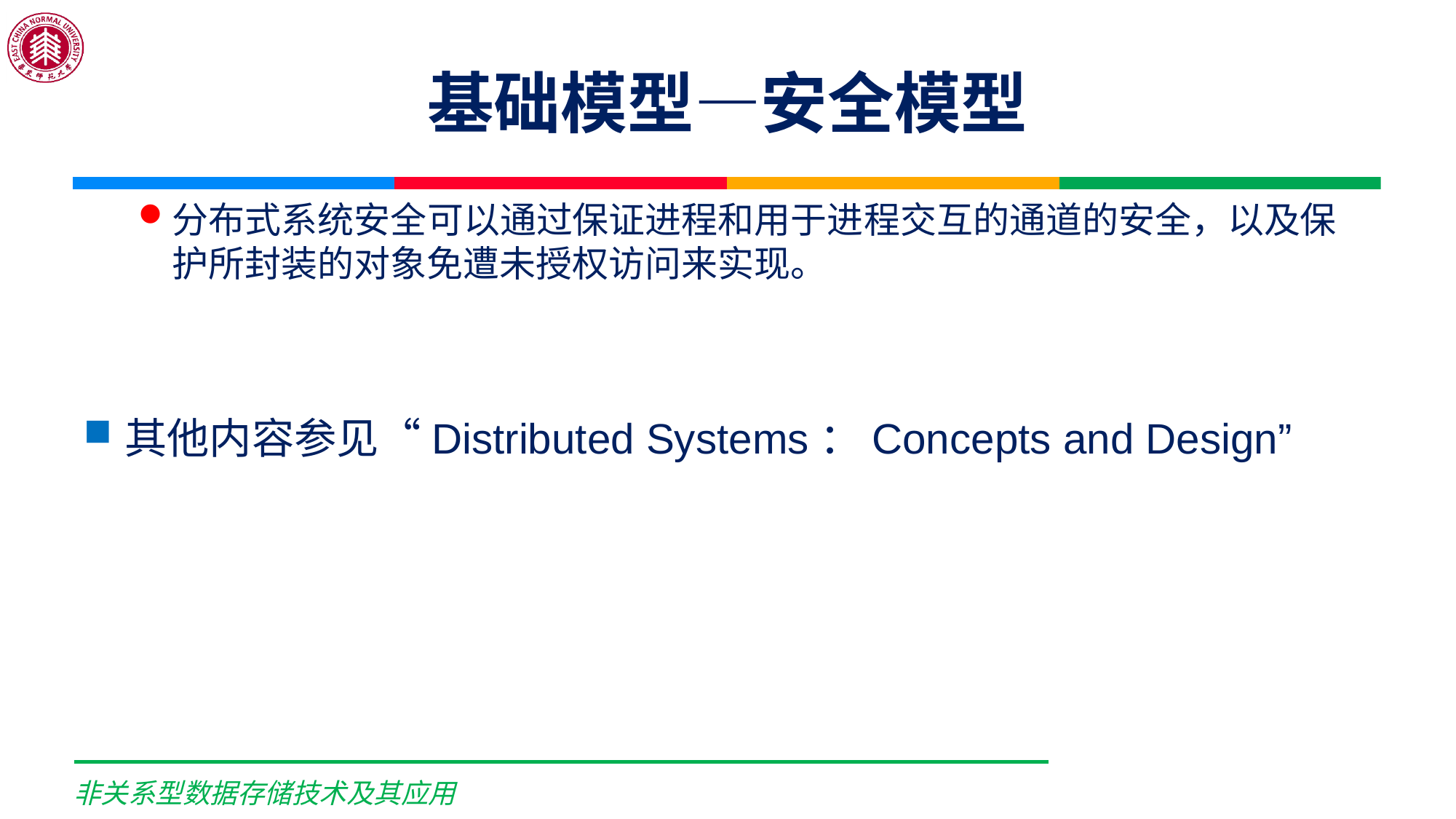

# 基础模型—安全模型
分布式系统安全可以通过保证进程和用于进程交互的通道的安全，以及保护所封装的对象免遭未授权访问来实现。

其他内容参见“Distributed Systems：Concepts and Design”